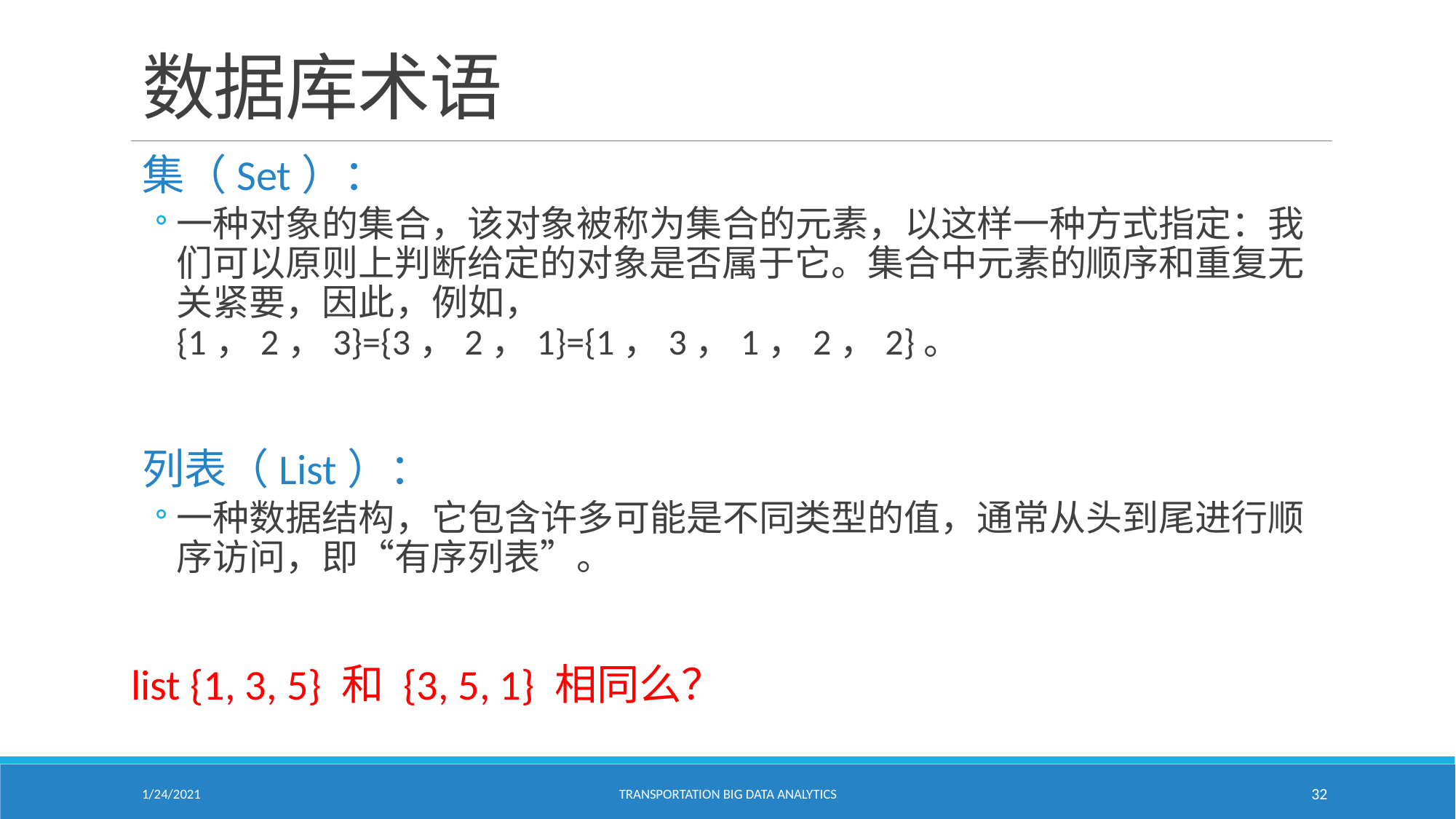

# 数据库术语
集（Set）：
一种对象的集合，该对象被称为集合的元素，以这样一种方式指定：我们可以原则上判断给定的对象是否属于它。集合中元素的顺序和重复无关紧要，因此，例如，{1，2，3}={3，2，1}={1，3，1，2，2}。

列表（List）：
一种数据结构，它包含许多可能是不同类型的值，通常从头到尾进行顺序访问，即“有序列表”。

list {1, 3, 5} 和 {3, 5, 1} 相同么？
1/24/2021
Transportation Big Data Analytics
32